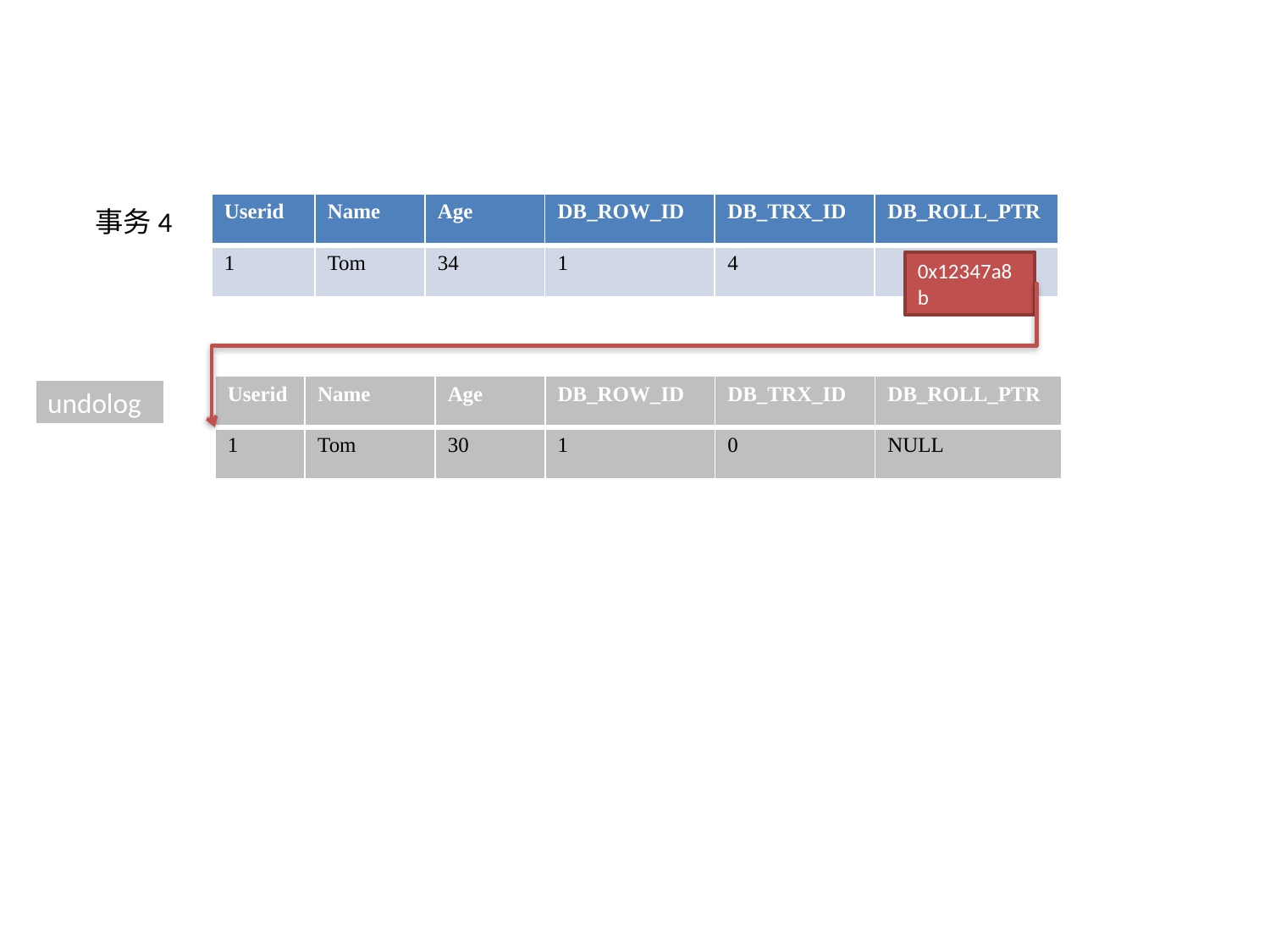

| Userid | Name | Age | DB\_ROW\_ID | DB\_TRX\_ID | DB\_ROLL\_PTR |
| --- | --- | --- | --- | --- | --- |
| 1 | Tom | 34 | 1 | 4 |  |
事务4
0x12347a8b
| Userid | Name | Age | DB\_ROW\_ID | DB\_TRX\_ID | DB\_ROLL\_PTR |
| --- | --- | --- | --- | --- | --- |
| 1 | Tom | 30 | 1 | 0 | NULL |
undolog